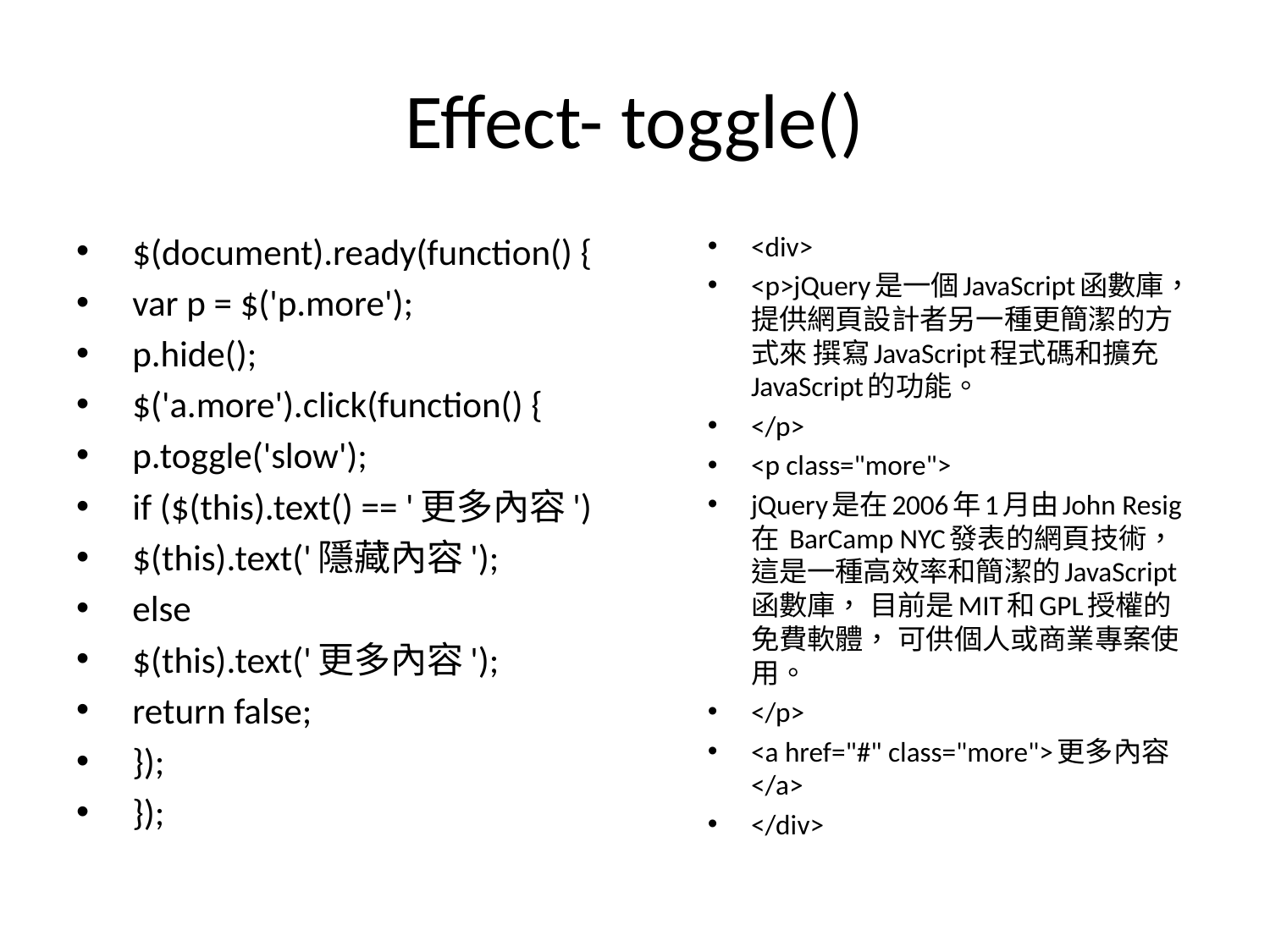

# Effect- toggle()
$(document).ready(function() {
var p = $('p.more');
p.hide();
$('a.more').click(function() {
p.toggle('slow');
if ($(this).text() == '更多內容')
$(this).text('隱藏內容');
else
$(this).text('更多內容');
return false;
});
});
<div>
<p>jQuery是一個JavaScript函數庫， 提供網頁設計者另一種更簡潔的方式來 撰寫JavaScript程式碼和擴充JavaScript的功能。
</p>
<p class="more">
jQuery是在2006年1月由John Resig在 BarCamp NYC發表的網頁技術， 這是一種高效率和簡潔的JavaScript函數庫， 目前是MIT和GPL授權的免費軟體， 可供個人或商業專案使用。
</p>
<a href="#" class="more">更多內容</a>
</div>